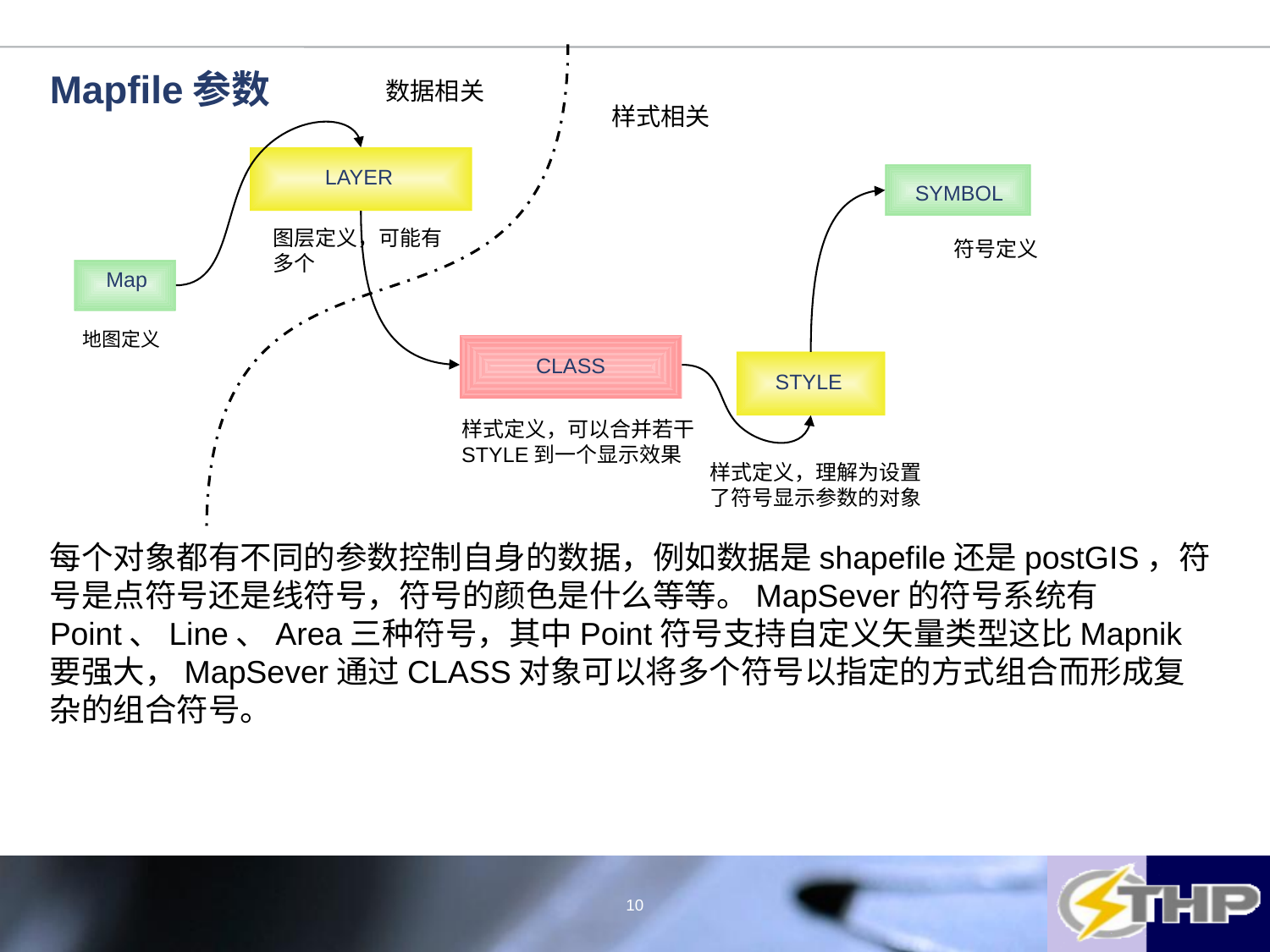

Mapfile参数
数据相关
样式相关

LAYER

SYMBOL
图层定义，可能有多个
符号定义

Map
地图定义

CLASS

STYLE
样式定义，可以合并若干STYLE到一个显示效果
样式定义，理解为设置了符号显示参数的对象
每个对象都有不同的参数控制自身的数据，例如数据是shapefile还是postGIS，符号是点符号还是线符号，符号的颜色是什么等等。MapSever的符号系统有Point、Line、Area三种符号，其中Point符号支持自定义矢量类型这比Mapnik要强大，MapSever通过CLASS对象可以将多个符号以指定的方式组合而形成复杂的组合符号。